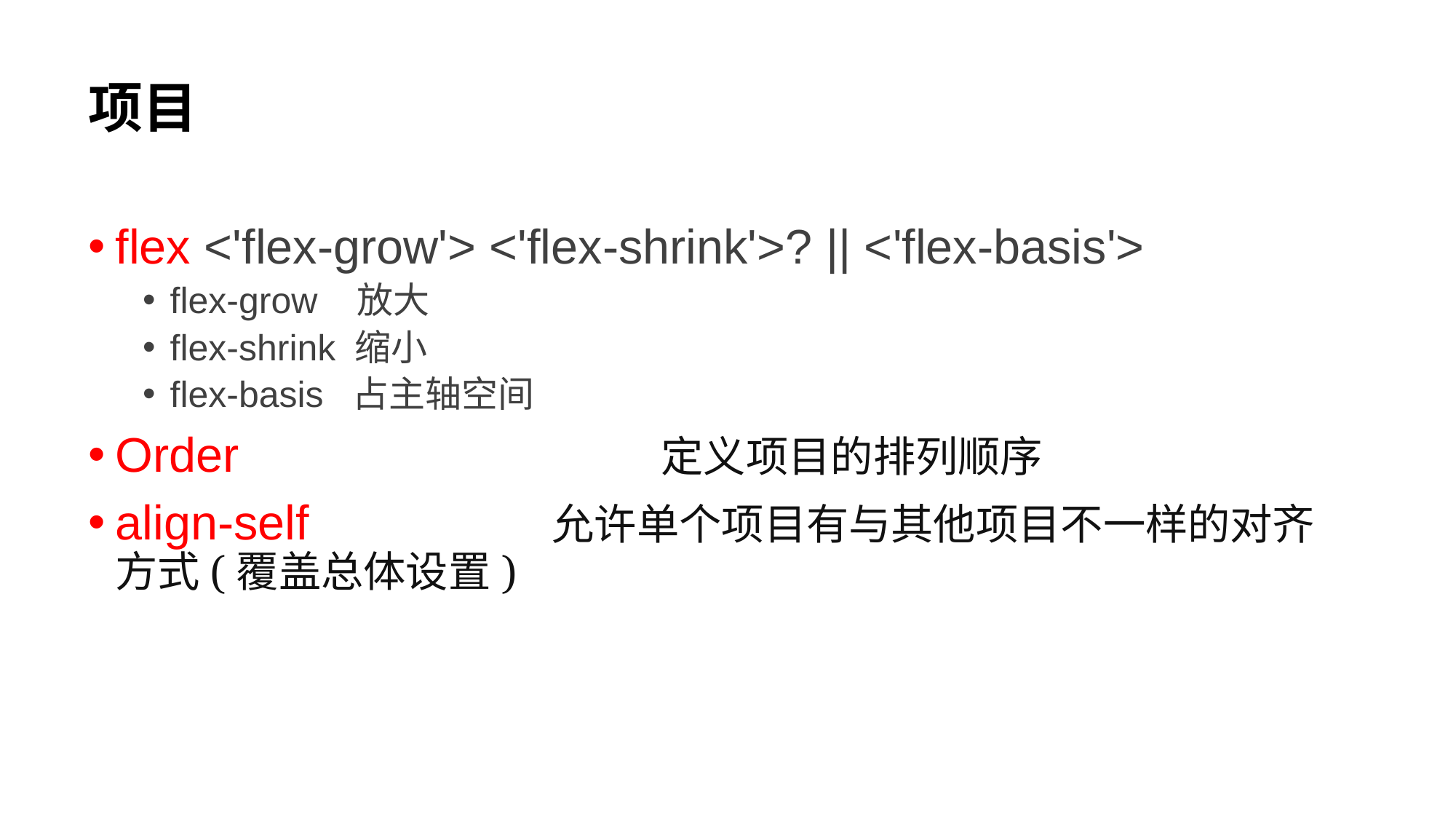

# 项目
flex <'flex-grow'> <'flex-shrink'>? || <'flex-basis'>
flex-grow   放大
flex-shrink 缩小
flex-basis  占主轴空间
Order				定义项目的排列顺序
align-self 			允许单个项目有与其他项目不一样的对齐方式(覆盖总体设置)